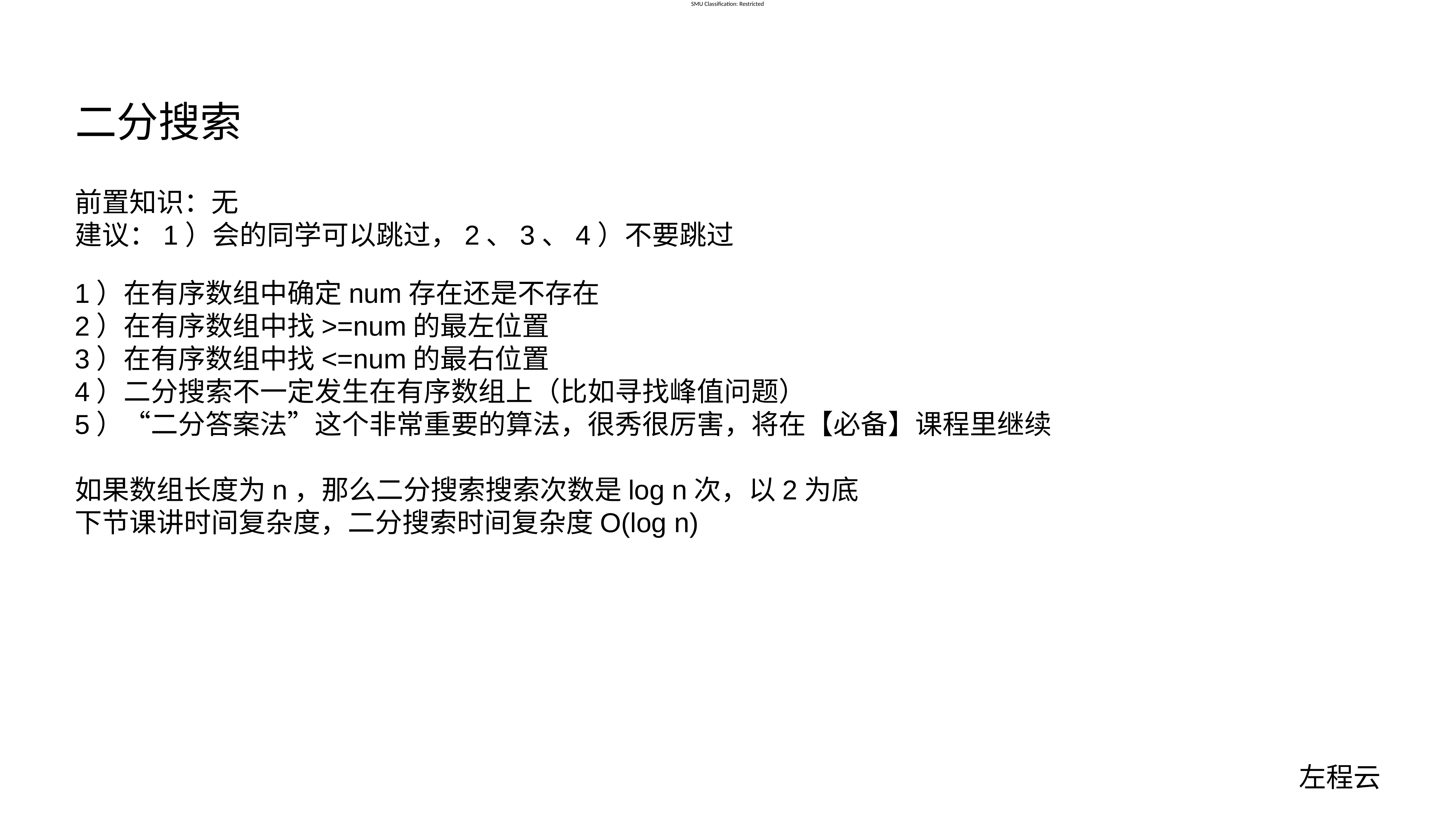

# 二分搜索
前置知识：无
建议：1）会的同学可以跳过，2、3、4）不要跳过
1）在有序数组中确定num存在还是不存在
2）在有序数组中找>=num的最左位置
3）在有序数组中找<=num的最右位置
4）二分搜索不一定发生在有序数组上（比如寻找峰值问题）
5）“二分答案法”这个非常重要的算法，很秀很厉害，将在【必备】课程里继续

如果数组长度为n，那么二分搜索搜索次数是log n次，以2为底
下节课讲时间复杂度，二分搜索时间复杂度O(log n)
左程云